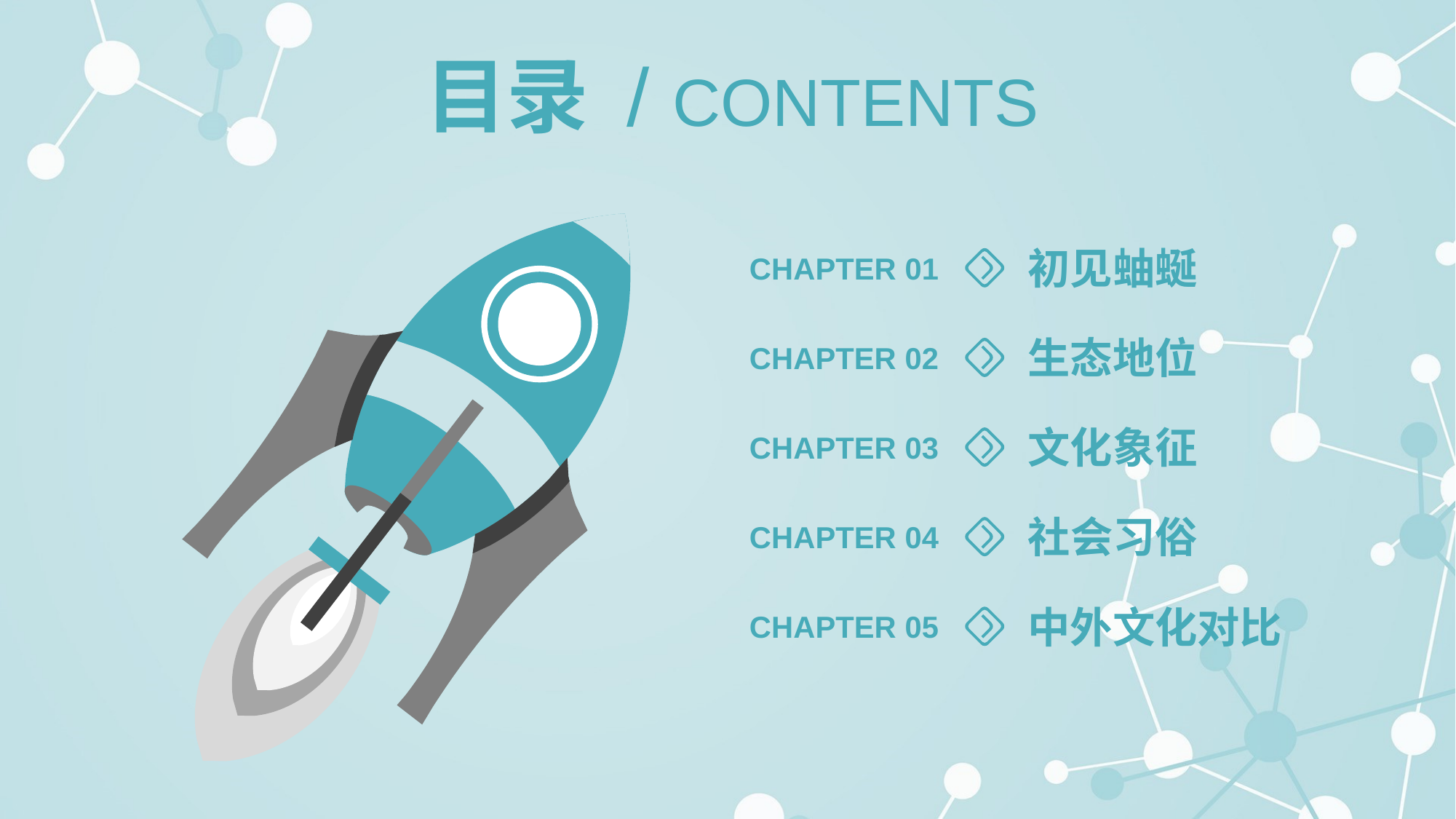

目录 / CONTENTS

初见蚰蜒
CHAPTER 01

生态地位
CHAPTER 02

文化象征
CHAPTER 03

社会习俗
CHAPTER 04

中外文化对比
CHAPTER 05